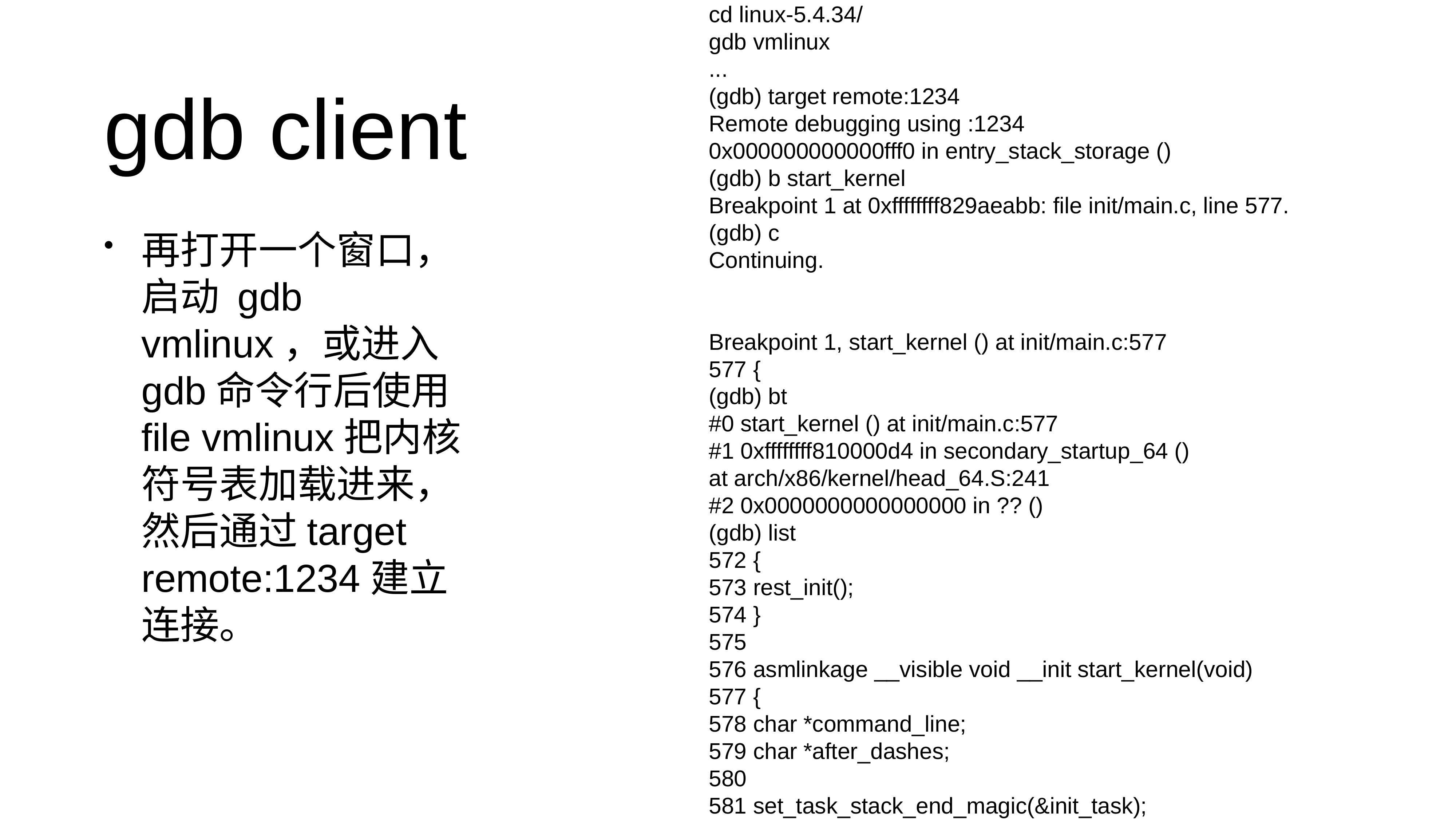

cd linux-5.4.34/
gdb vmlinux
...
(gdb) target remote:1234
Remote debugging using :1234
0x000000000000fff0 in entry_stack_storage ()
(gdb) b start_kernel
Breakpoint 1 at 0xffffffff829aeabb: file init/main.c, line 577.
(gdb) c
Continuing.

Breakpoint 1, start_kernel () at init/main.c:577
577 {
(gdb) bt
#0 start_kernel () at init/main.c:577
#1 0xffffffff810000d4 in secondary_startup_64 ()
at arch/x86/kernel/head_64.S:241
#2 0x0000000000000000 in ?? ()
(gdb) list
572 {
573 rest_init();
574 }
575
576 asmlinkage __visible void __init start_kernel(void)
577 {
578 char *command_line;
579 char *after_dashes;
580
581 set_task_stack_end_magic(&init_task);
(gdb
# gdb client
再打开一个窗口，启动 gdb vmlinux，或进入gdb命令行后使用file vmlinux把内核符号表加载进来，然后通过target remote:1234建立连接。